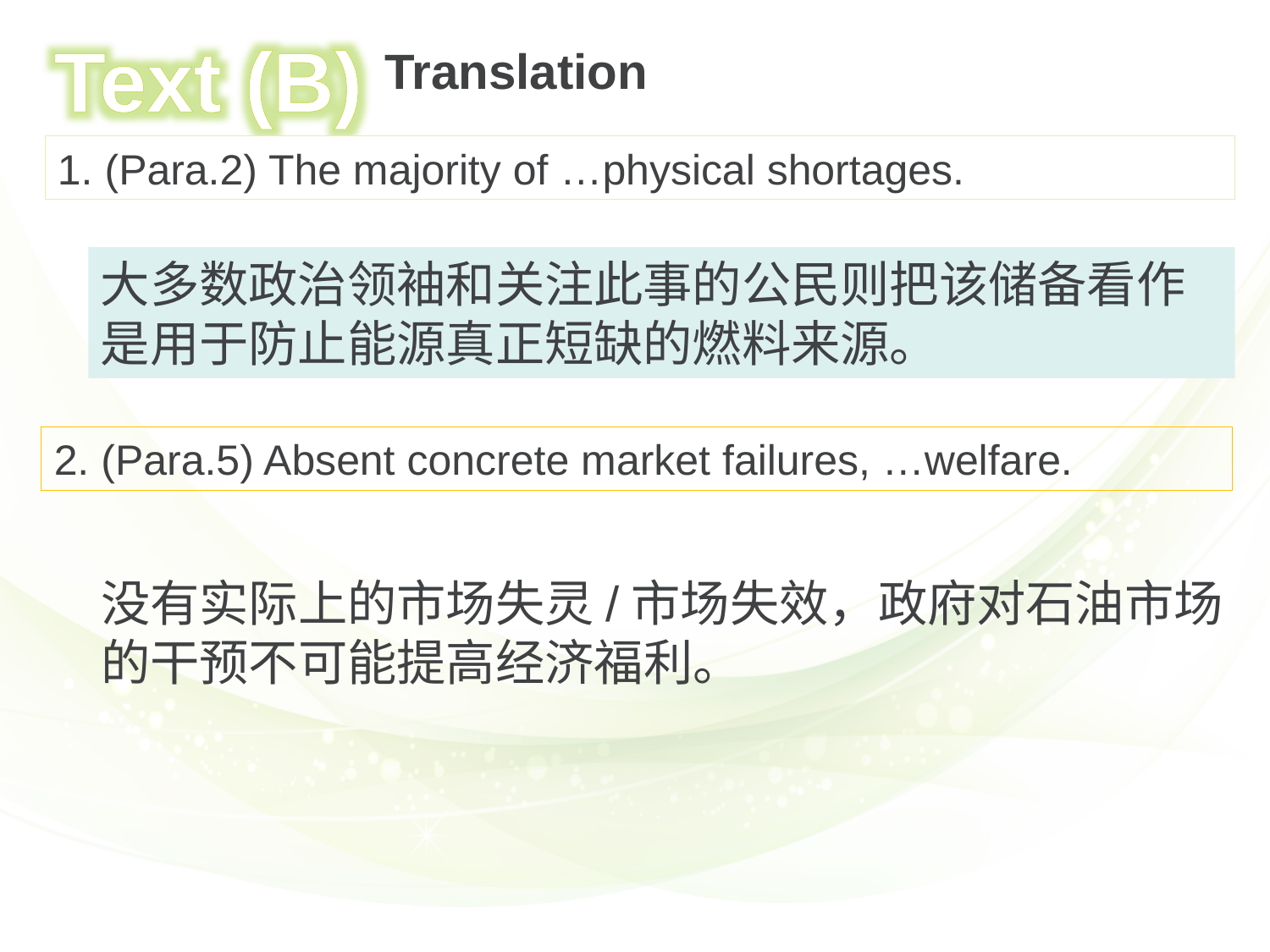

Text (B)
Translation
1. (Para.2) The majority of …physical shortages.
大多数政治领袖和关注此事的公民则把该储备看作是用于防止能源真正短缺的燃料来源。
2. (Para.5) Absent concrete market failures, …welfare.
没有实际上的市场失灵/市场失效，政府对石油市场的干预不可能提高经济福利。